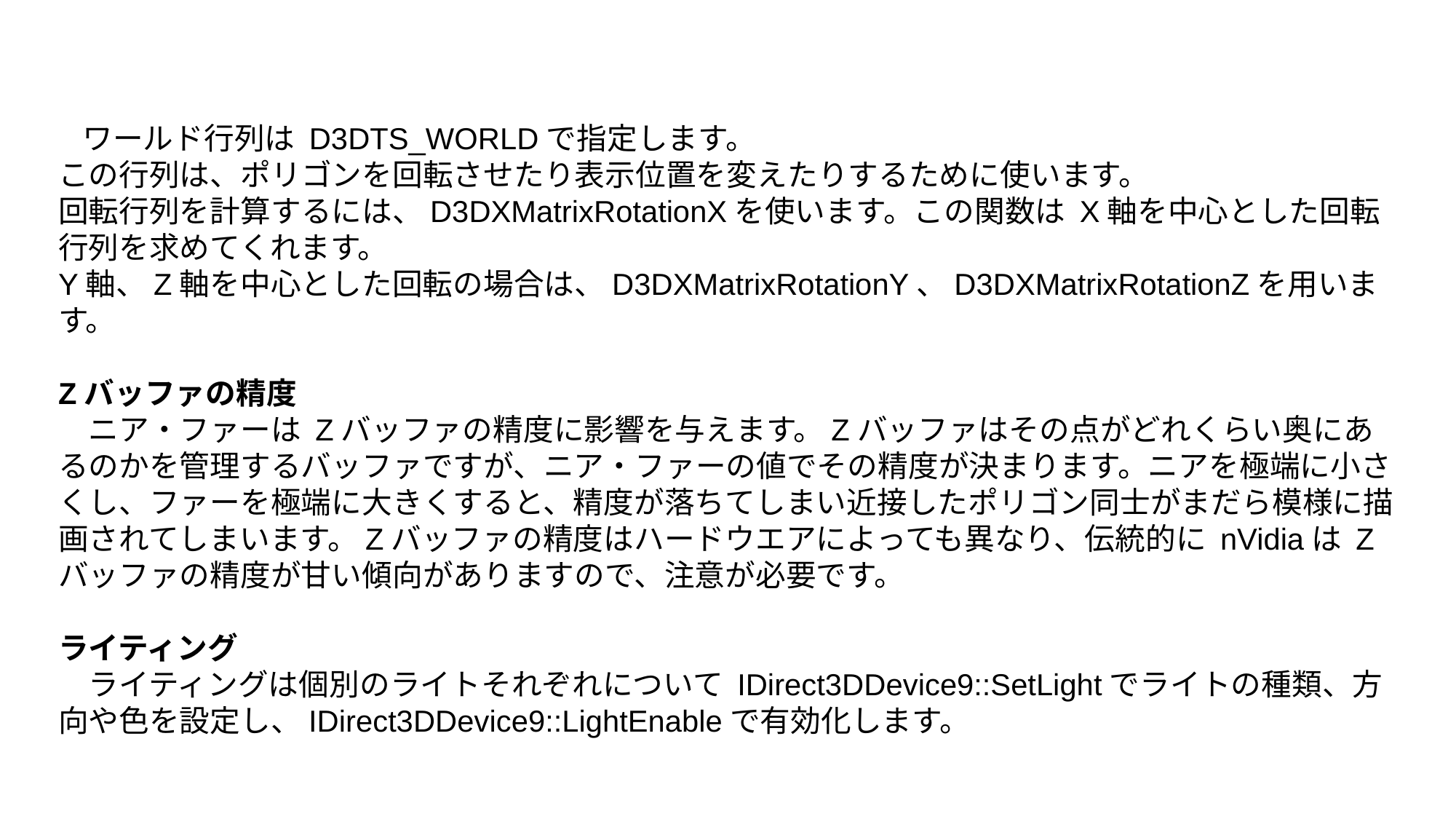

ワールド行列は D3DTS_WORLDで指定します。
この行列は、ポリゴンを回転させたり表示位置を変えたりするために使います。
回転行列を計算するには、D3DXMatrixRotationXを使います。この関数は X軸を中心とした回転行列を求めてくれます。
Y軸、Z軸を中心とした回転の場合は、D3DXMatrixRotationY、D3DXMatrixRotationZを用います。

Zバッファの精度
　ニア・ファーは Zバッファの精度に影響を与えます。Zバッファはその点がどれくらい奥にあるのかを管理するバッファですが、ニア・ファーの値でその精度が決まります。ニアを極端に小さくし、ファーを極端に大きくすると、精度が落ちてしまい近接したポリゴン同士がまだら模様に描画されてしまいます。Zバッファの精度はハードウエアによっても異なり、伝統的に nVidiaは Zバッファの精度が甘い傾向がありますので、注意が必要です。

ライティング
　ライティングは個別のライトそれぞれについて IDirect3DDevice9::SetLightでライトの種類、方向や色を設定し、IDirect3DDevice9::LightEnableで有効化します。